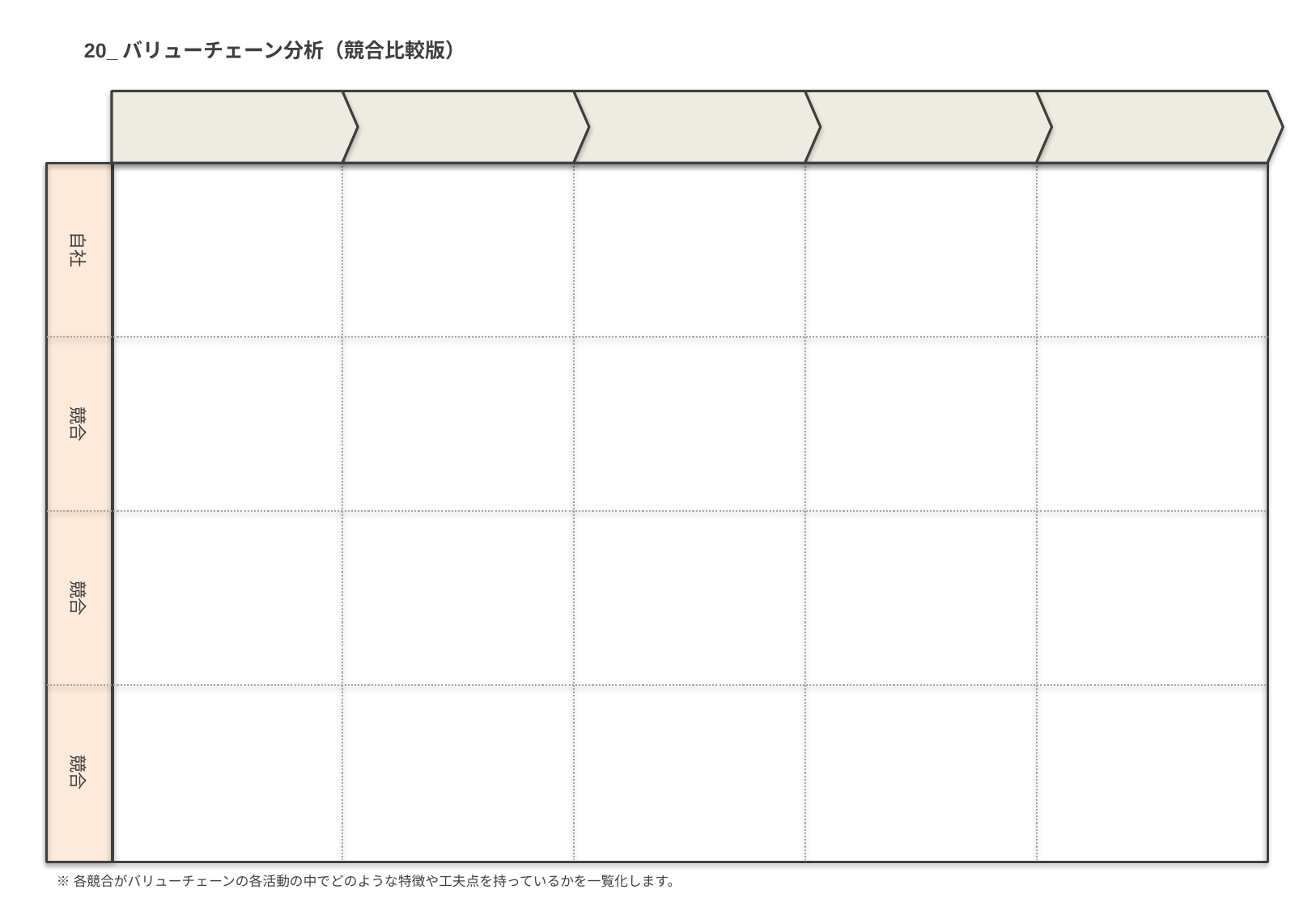

20_バリューチェーン分析（競合比較版）

自社
競合
競合
競合
※各競合がバリューチェーンの各活動の中でどのような特徴や工夫点を持っているかを一覧化します。